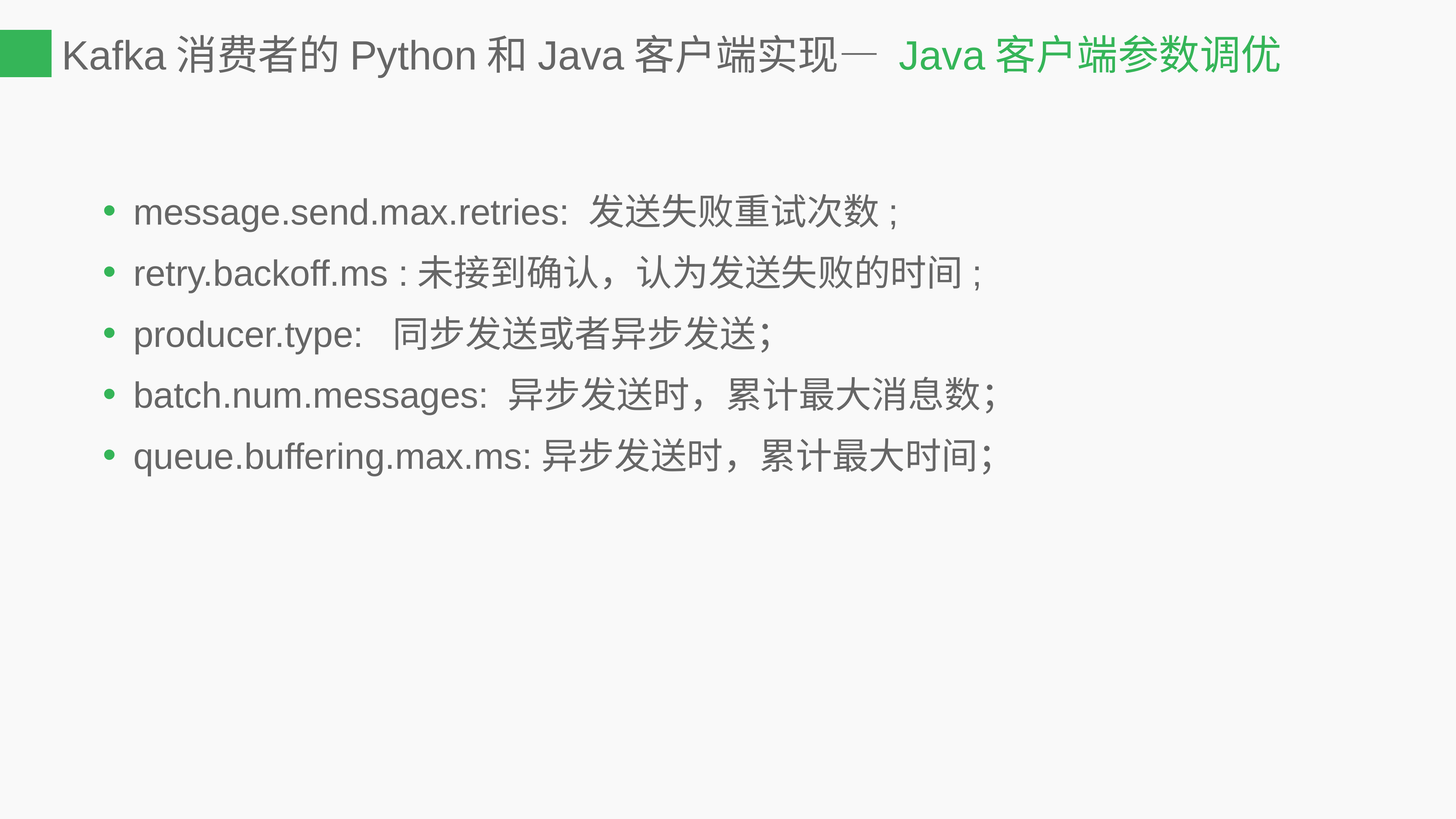

# Kafka消费者的Python和Java客户端实现— Java客户端参数调优
message.send.max.retries: 发送失败重试次数;
retry.backoff.ms :未接到确认，认为发送失败的时间;
producer.type:  同步发送或者异步发送；
batch.num.messages: 异步发送时，累计最大消息数；
queue.buffering.max.ms:异步发送时，累计最大时间；